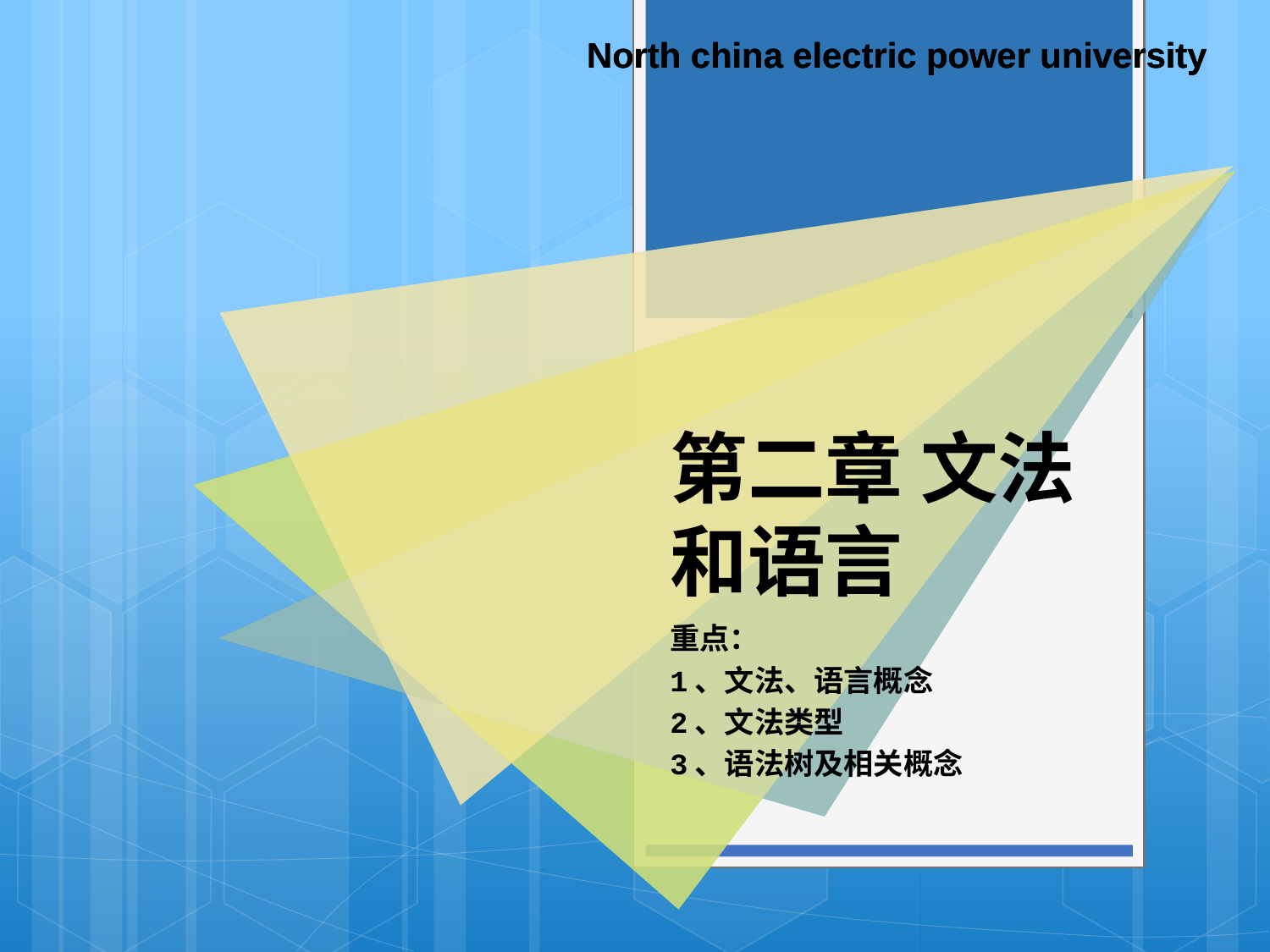

# 第二章 文法和语言
重点：
1、文法、语言概念
2、文法类型
3、语法树及相关概念